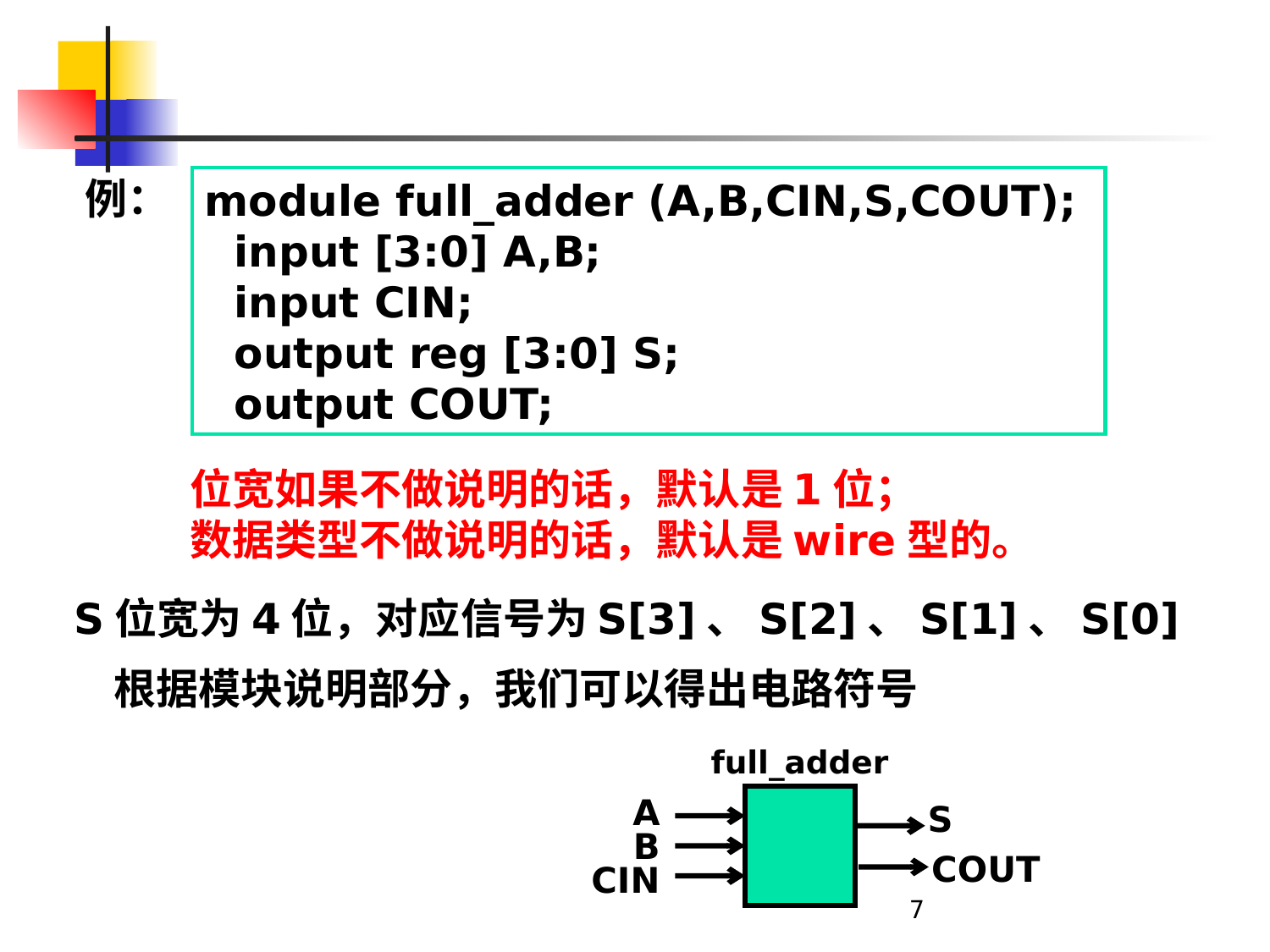

#
例：
module full_adder (A,B,CIN,S,COUT);
  input [3:0] A,B;
  input CIN;
  output reg [3:0] S;
  output COUT;
位宽如果不做说明的话，默认是1位；
数据类型不做说明的话，默认是wire型的。
S位宽为4位，对应信号为S[3]、S[2]、S[1]、S[0]
根据模块说明部分，我们可以得出电路符号
full_adder

A
B
CIN

S

COUT
7